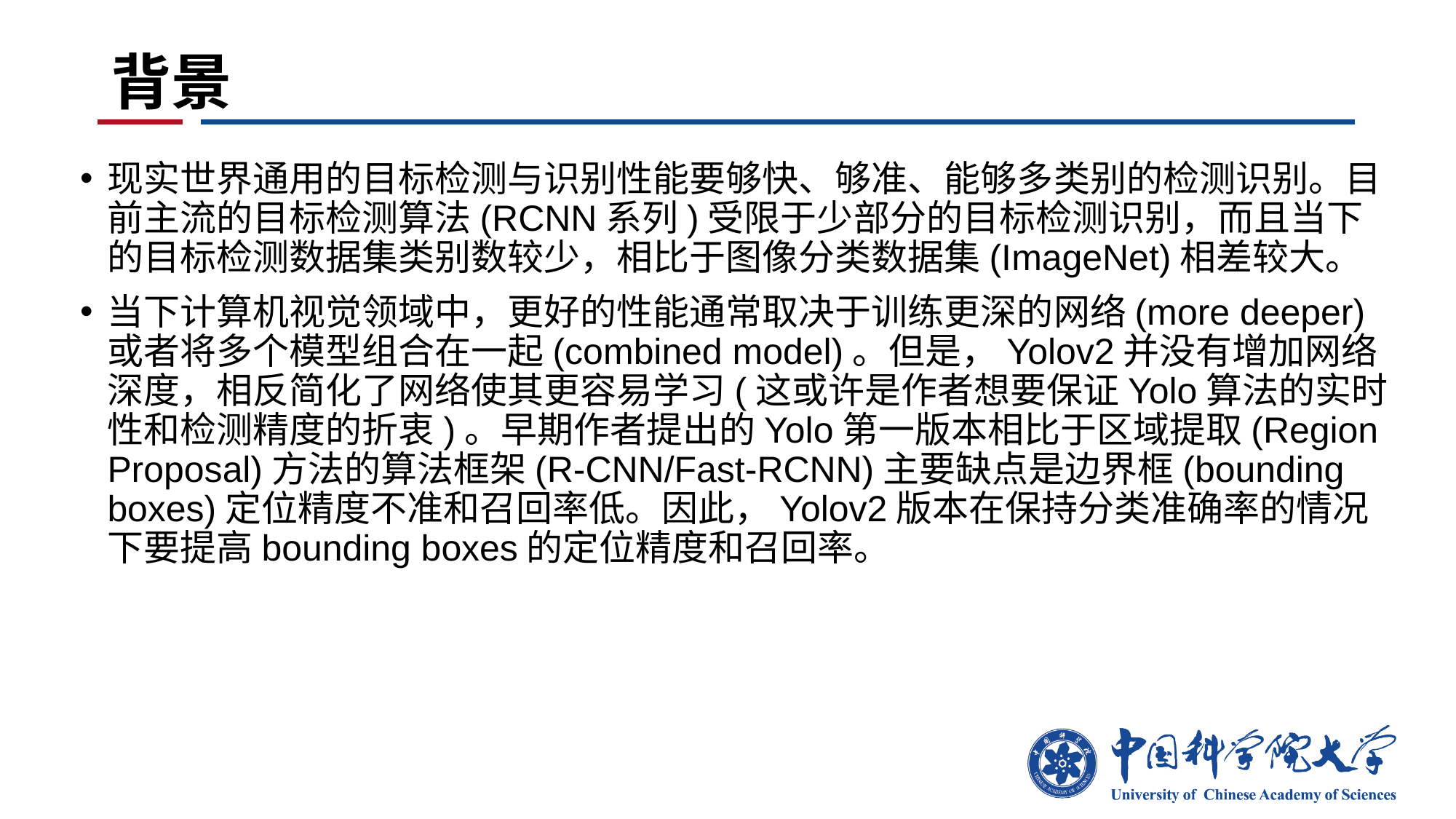

# 背景
现实世界通用的目标检测与识别性能要够快、够准、能够多类别的检测识别。目前主流的目标检测算法(RCNN系列)受限于少部分的目标检测识别，而且当下的目标检测数据集类别数较少，相比于图像分类数据集(ImageNet)相差较大。
当下计算机视觉领域中，更好的性能通常取决于训练更深的网络(more deeper)或者将多个模型组合在一起(combined model)。但是，Yolov2并没有增加网络深度，相反简化了网络使其更容易学习(这或许是作者想要保证Yolo算法的实时性和检测精度的折衷)。早期作者提出的Yolo第一版本相比于区域提取(Region Proposal)方法的算法框架(R-CNN/Fast-RCNN)主要缺点是边界框(bounding boxes)定位精度不准和召回率低。因此，Yolov2版本在保持分类准确率的情况下要提高bounding boxes的定位精度和召回率。